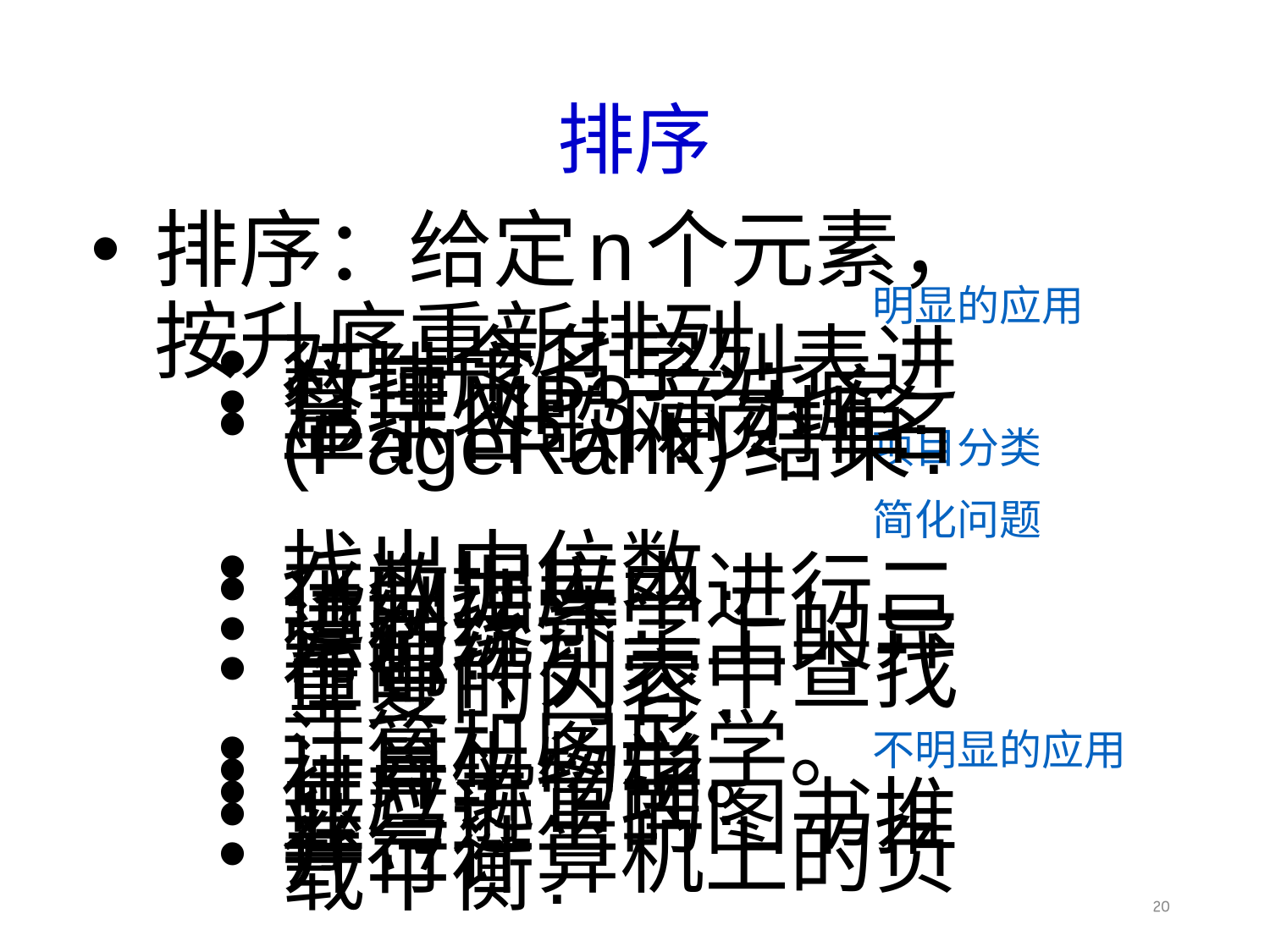

# 排序
排序：给定n个元素，按升序重新排列.
对一个名字列表进行排序.
整理MP3音乐库.
显示谷歌网页排名(PageRank)结果.

找出中位数.
在数据库中进行二进制搜索.
识别统计学上的异常值.
在邮件列表中查找重复的内容.

计算机图形学。
计算生物学。
供应链管理.
亚马逊上的图书推荐.
并行计算机上的负载平衡.
明显的应用
项目分类
简化问题
不明显的应用
20